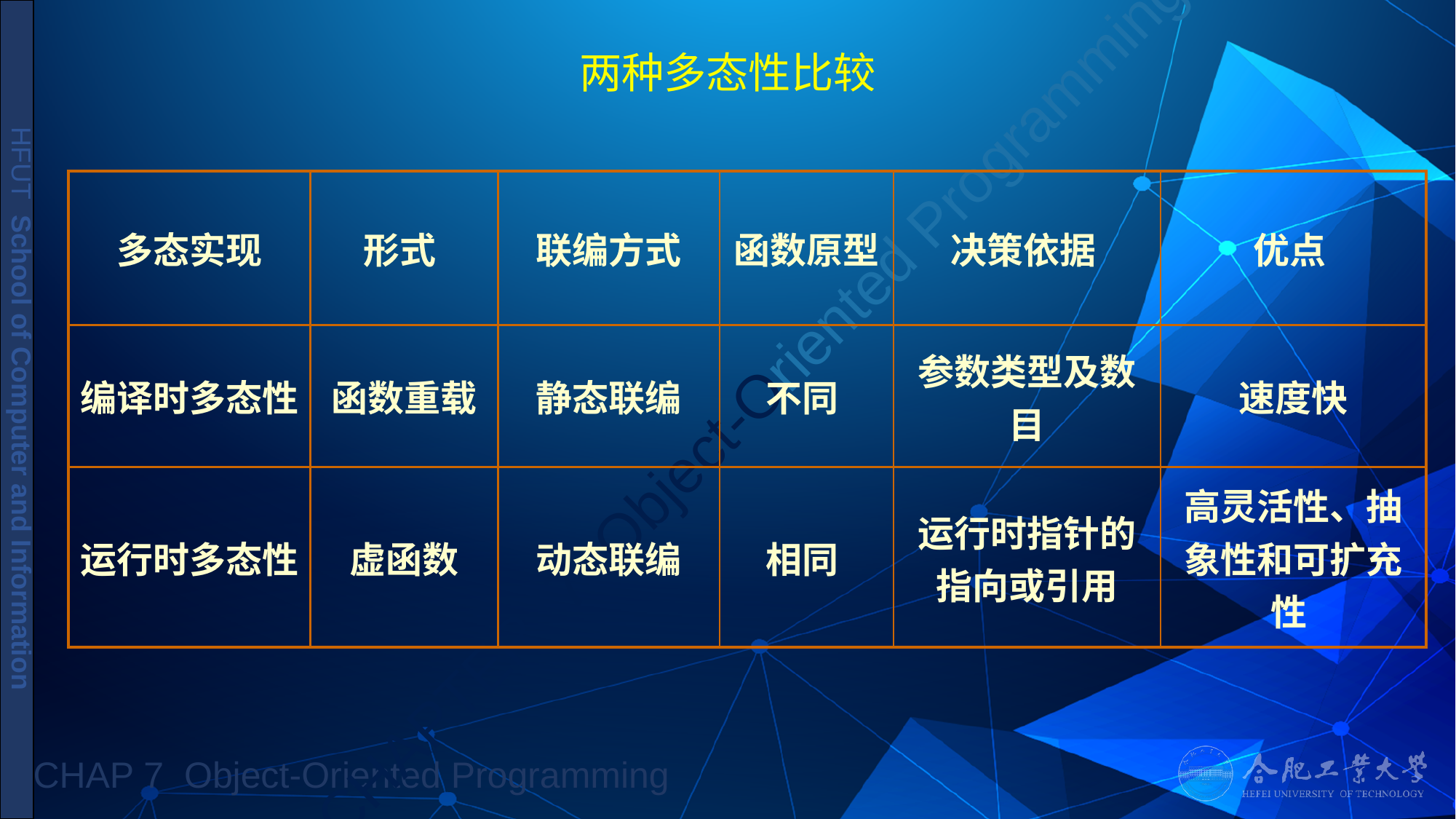

# 两种多态性比较
| 多态实现 | 形式 | 联编方式 | 函数原型 | 决策依据 | 优点 |
| --- | --- | --- | --- | --- | --- |
| 编译时多态性 | 函数重载 | 静态联编 | 不同 | 参数类型及数目 | 速度快 |
| 运行时多态性 | 虚函数 | 动态联编 | 相同 | 运行时指针的指向或引用 | 高灵活性、抽象性和可扩充性 |